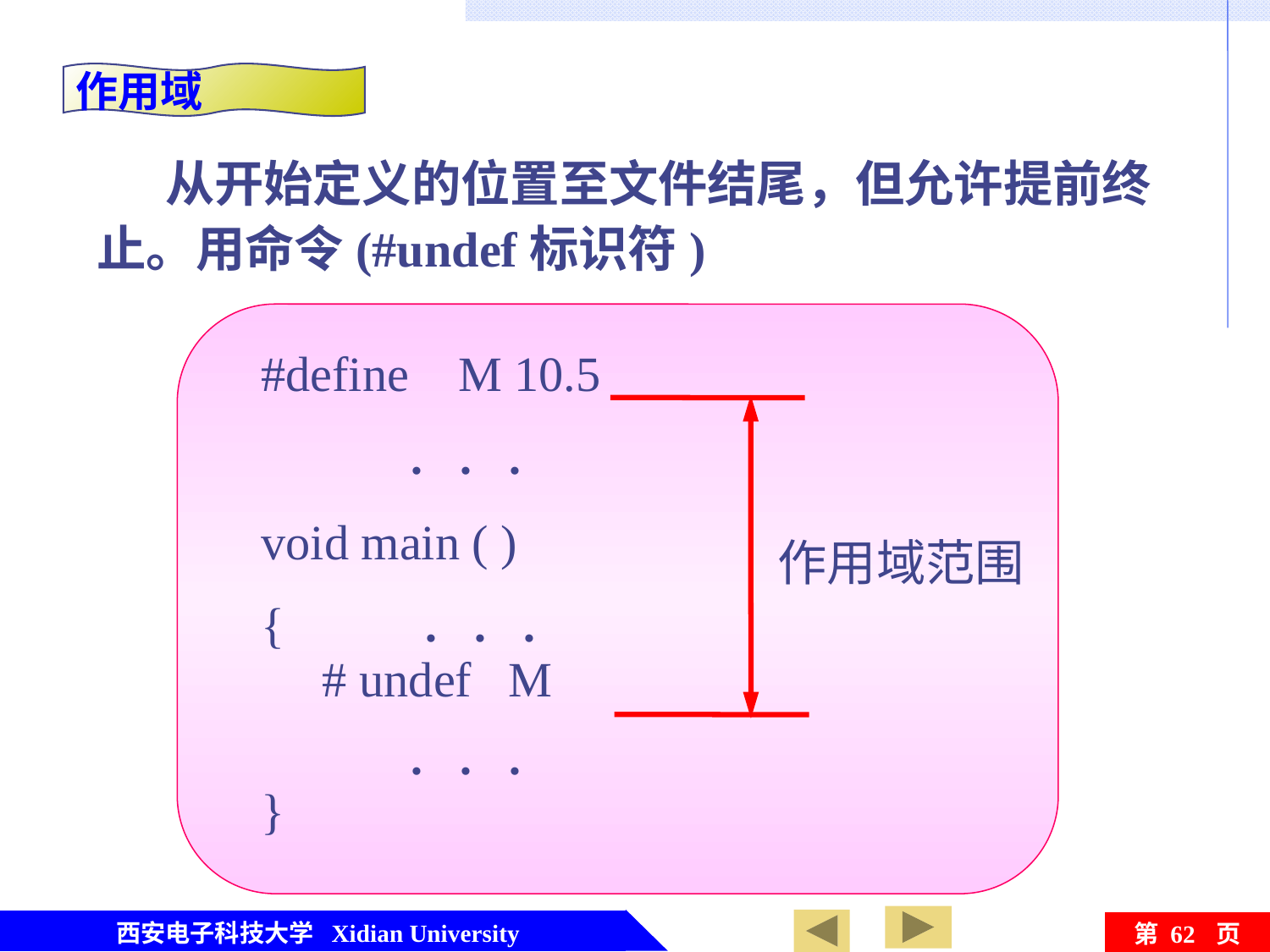

作用域
     从开始定义的位置至文件结尾，但允许提前终止。用命令(#undef标识符)

#define    M 10.5
            ．．．
void main ( )
{          ．．．
     # undef   M
            ．．．
}

作用域范围